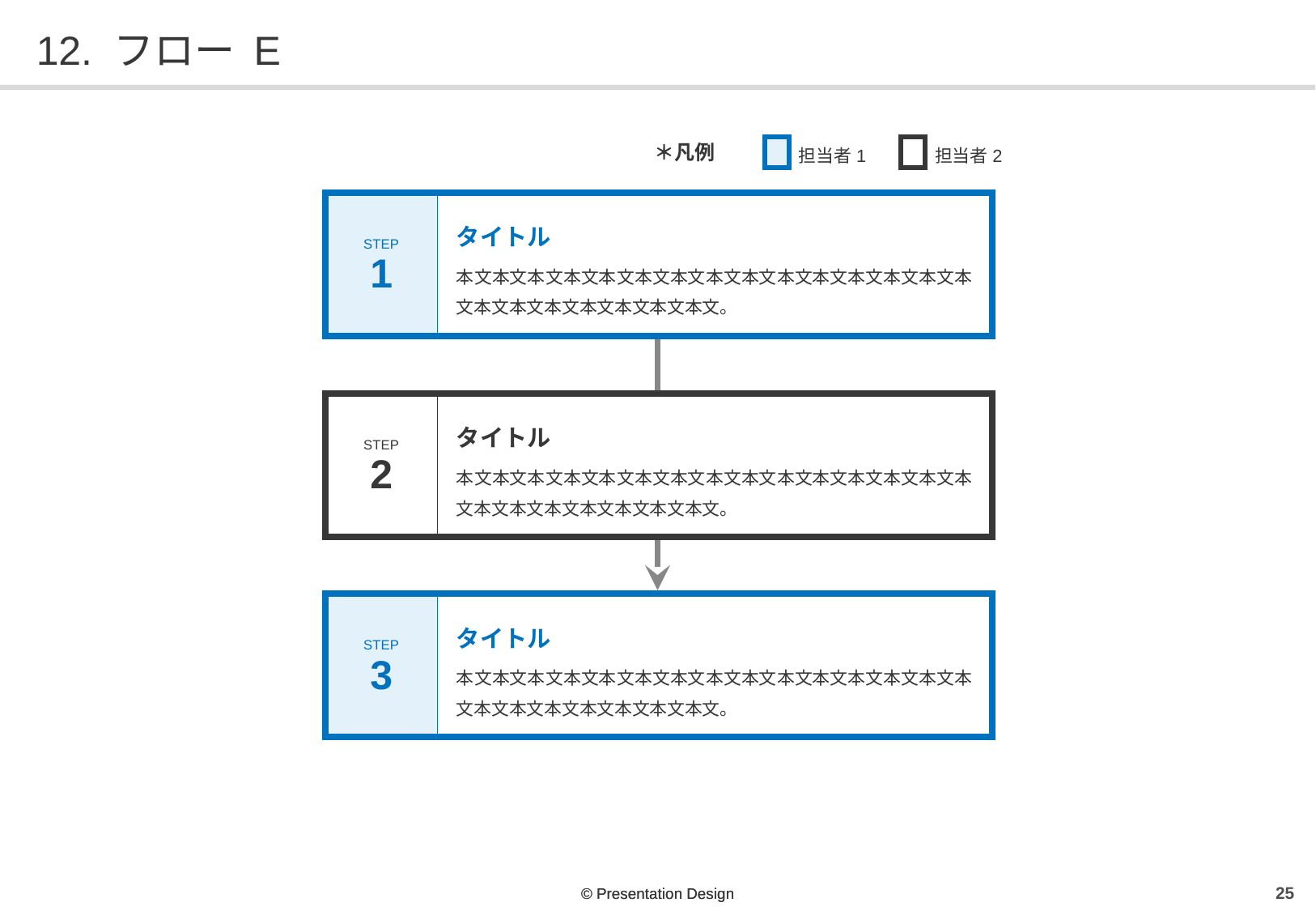

# 12. フロー E
＊凡例
|  | 担当者1 |
| --- | --- |
|  | 担当者2 |
| --- | --- |
| STEP 1 | タイトル 本文本文本文本文本文本文本文本文本文本文本文本文本文本文本文本文本文本文本文本文本文本文。 |
| --- | --- |
| STEP 2 | タイトル 本文本文本文本文本文本文本文本文本文本文本文本文本文本文本文本文本文本文本文本文本文本文。 |
| --- | --- |
| STEP 3 | タイトル 本文本文本文本文本文本文本文本文本文本文本文本文本文本文本文本文本文本文本文本文本文本文。 |
| --- | --- |
25